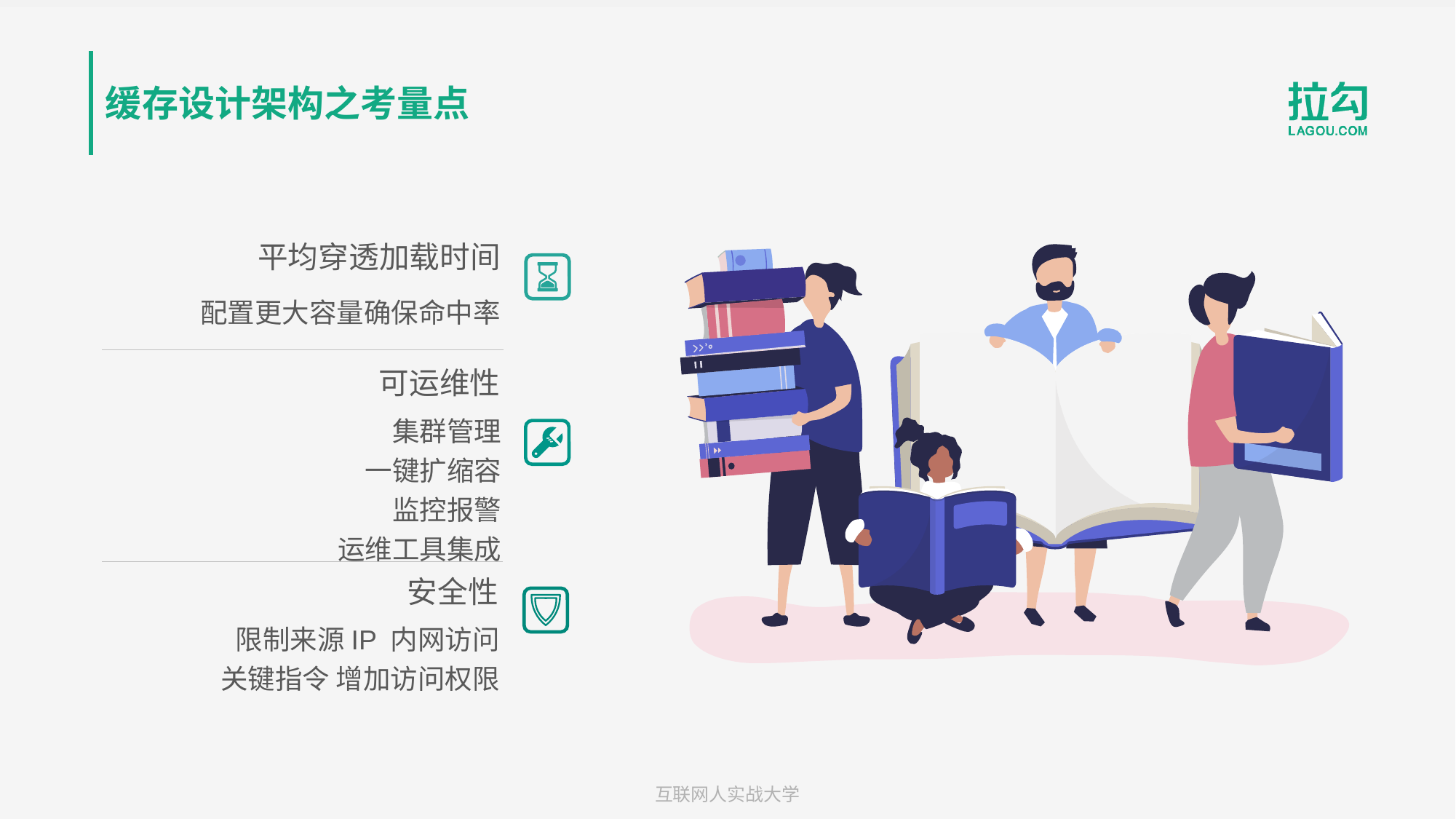

缓存设计架构之考量点
平均穿透加载时间

配置更大容量确保命中率
可运维性
集群管理
一键扩缩容
监控报警
运维工具集成

安全性

限制来源IP 内网访问
关键指令 增加访问权限